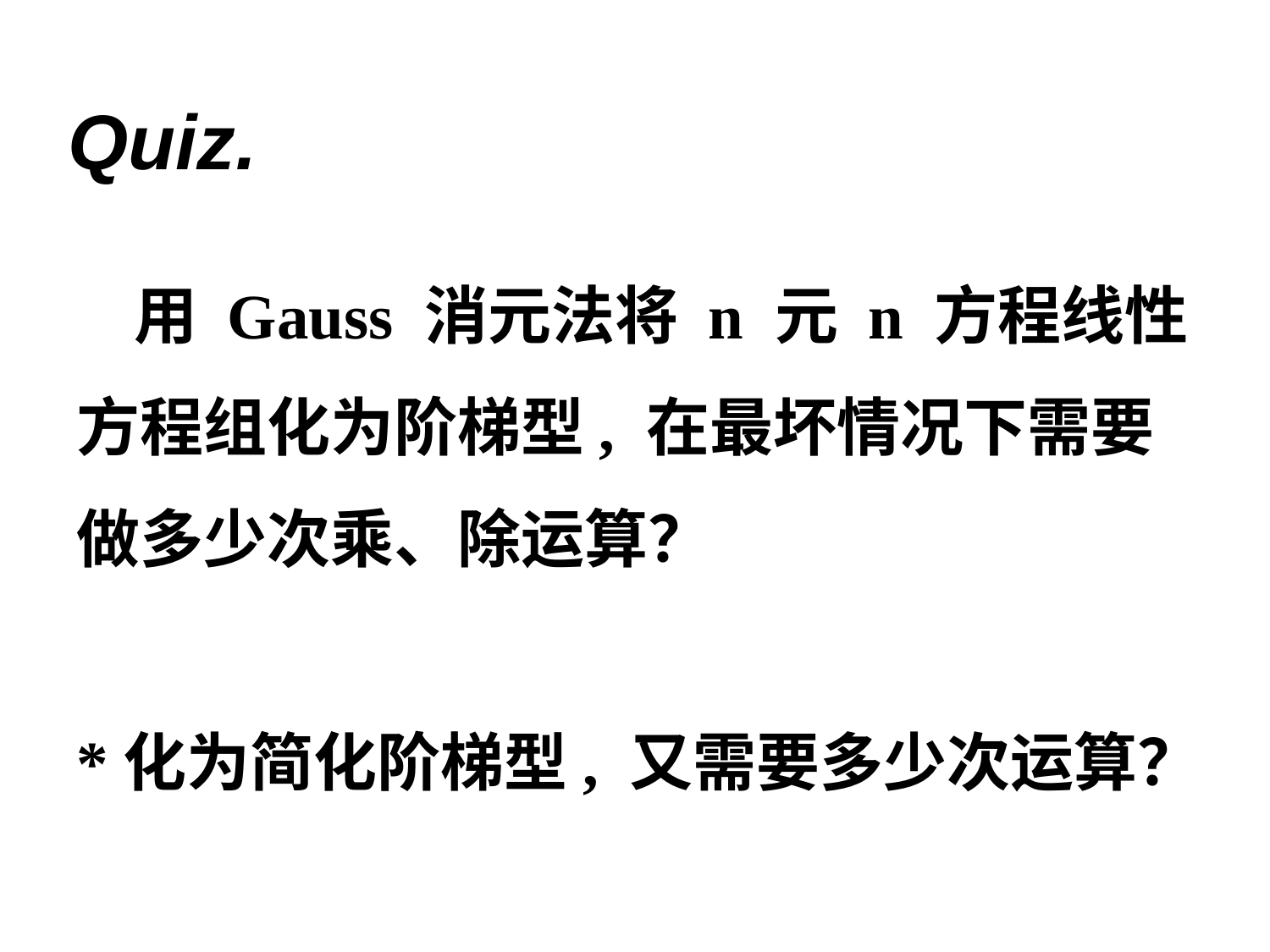

Quiz.
   用 Gauss 消元法将 n 元 n 方程线性
方程组化为阶梯型, 在最坏情况下需要
做多少次乘、除运算？

*化为简化阶梯型, 又需要多少次运算？